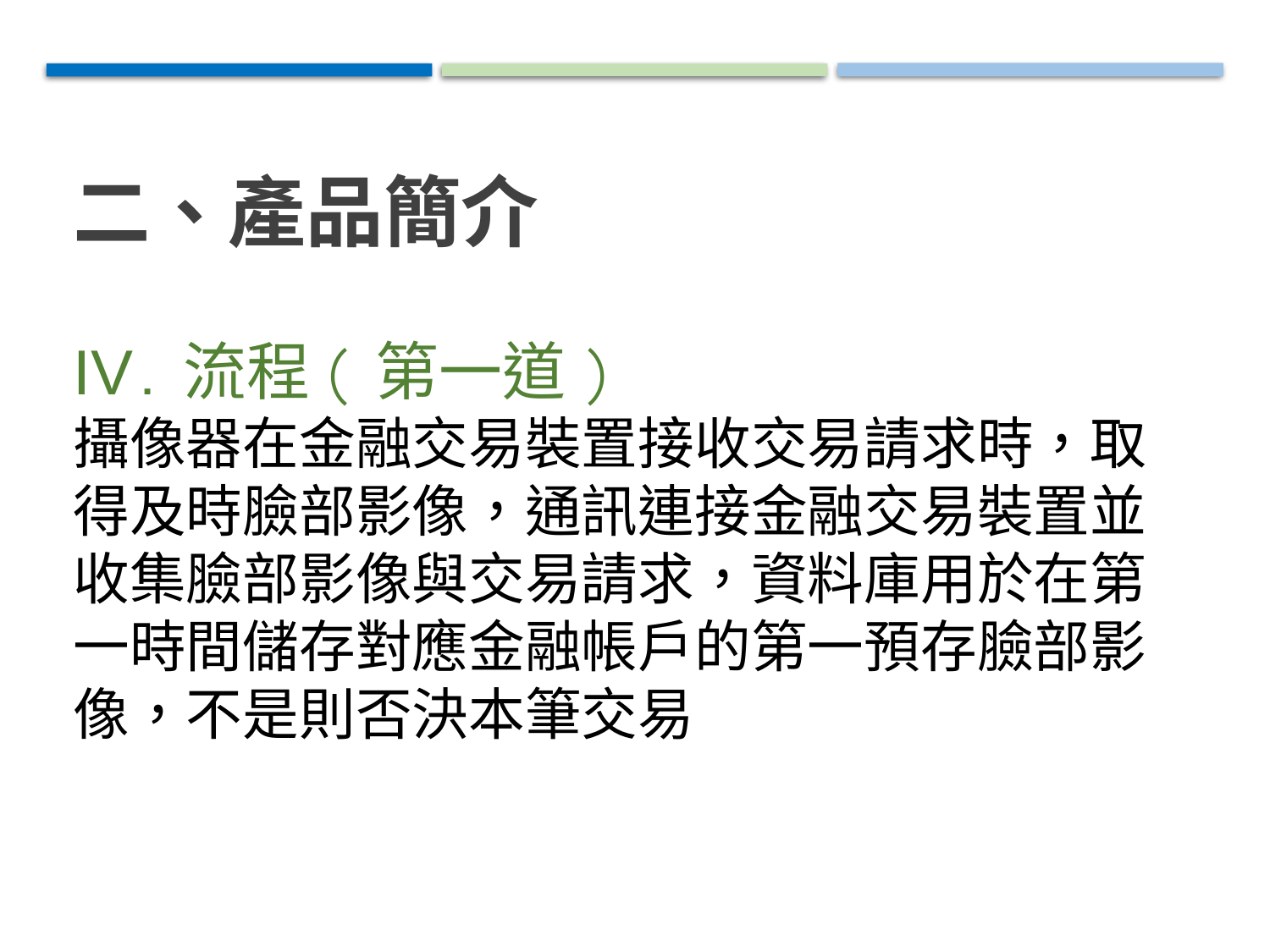

# 二、產品簡介
IV.流程(第一道)
攝像器在金融交易裝置接收交易請求時，取得及時臉部影像，通訊連接金融交易裝置並收集臉部影像與交易請求，資料庫用於在第一時間儲存對應金融帳戶的第一預存臉部影像，不是則否決本筆交易